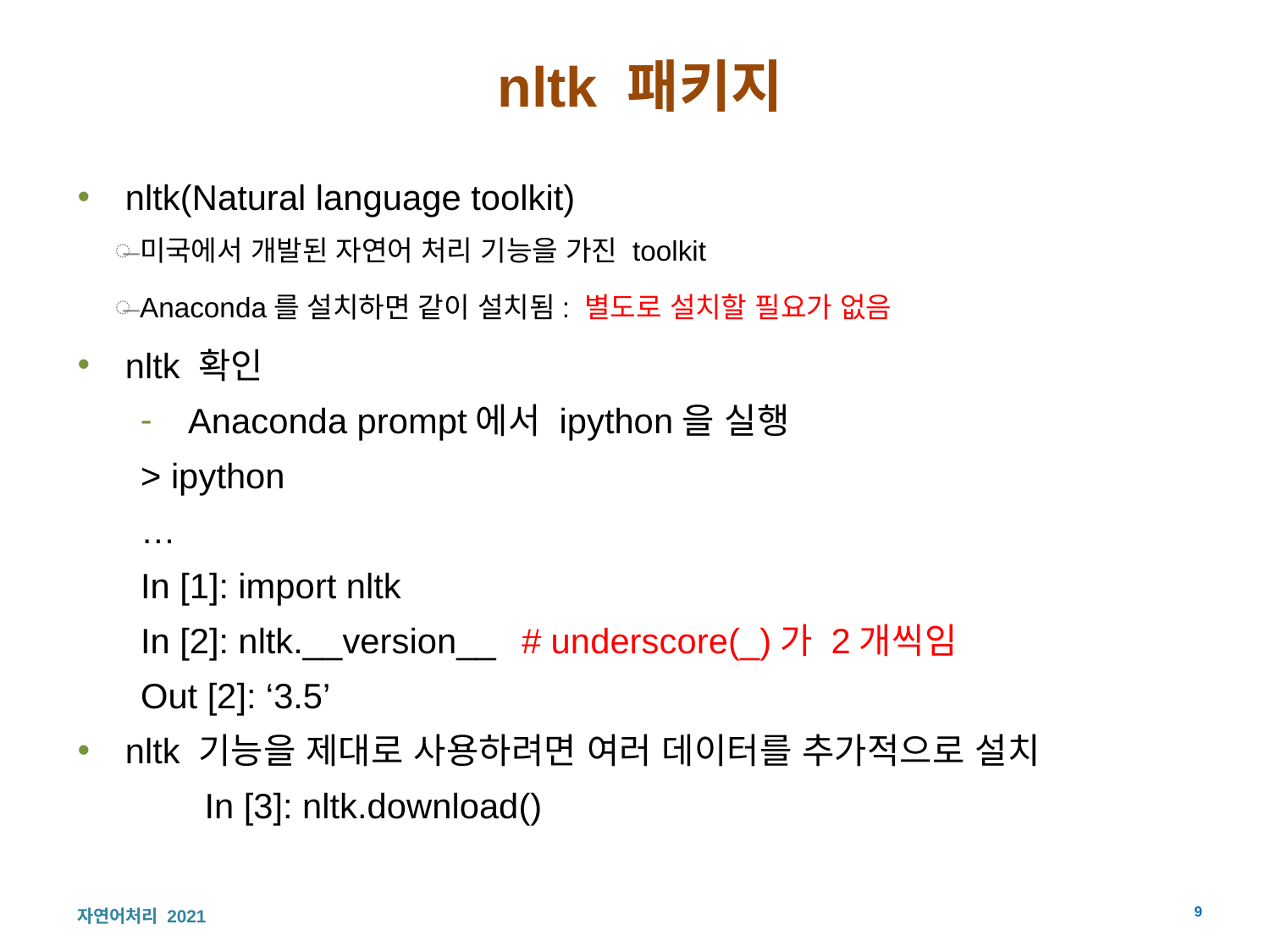

# nltk 패키지
nltk(Natural language toolkit)
미국에서 개발된 자연어 처리 기능을 가진 toolkit
Anaconda를 설치하면 같이 설치됨: 별도로 설치할 필요가 없음
nltk 확인
Anaconda prompt에서 ipython을 실행
> ipython
…
In [1]: import nltk
In [2]: nltk.__version__	# underscore(_)가 2개씩임
Out [2]: ‘3.5’
nltk 기능을 제대로 사용하려면 여러 데이터를 추가적으로 설치
	In [3]: nltk.download()